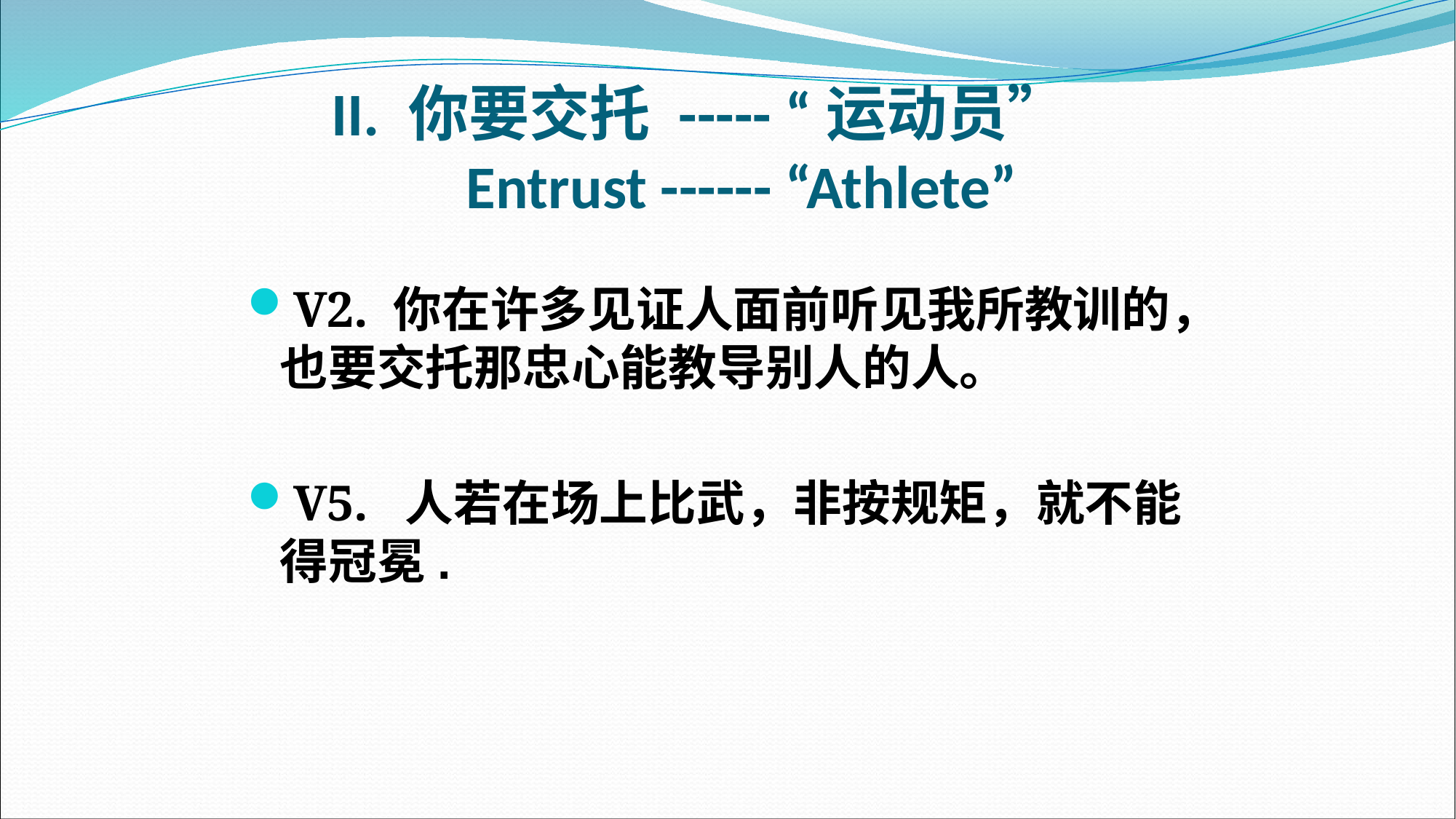

# II. 你要交托 ----- “运动员” Entrust ------ “Athlete”
V2. 你在许多见证人面前听见我所教训的，也要交托那忠心能教导别人的人。

V5.  人若在场上比武，非按规矩，就不能得冠冕.